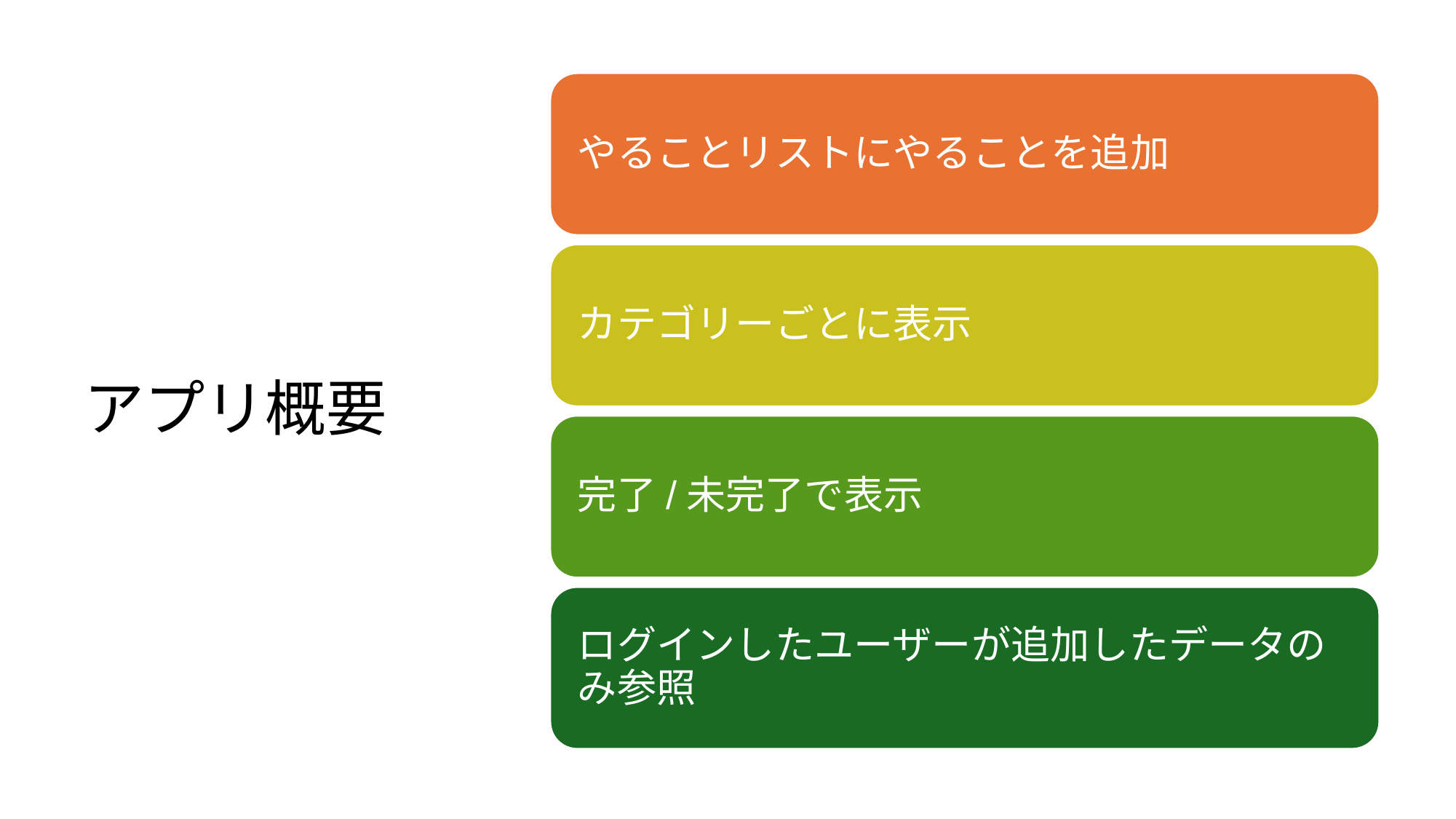

# アプリ概要
やることリストにやることを追加
カテゴリーごとに表示
完了/未完了で表示
ログインしたユーザーが追加したデータのみ参照